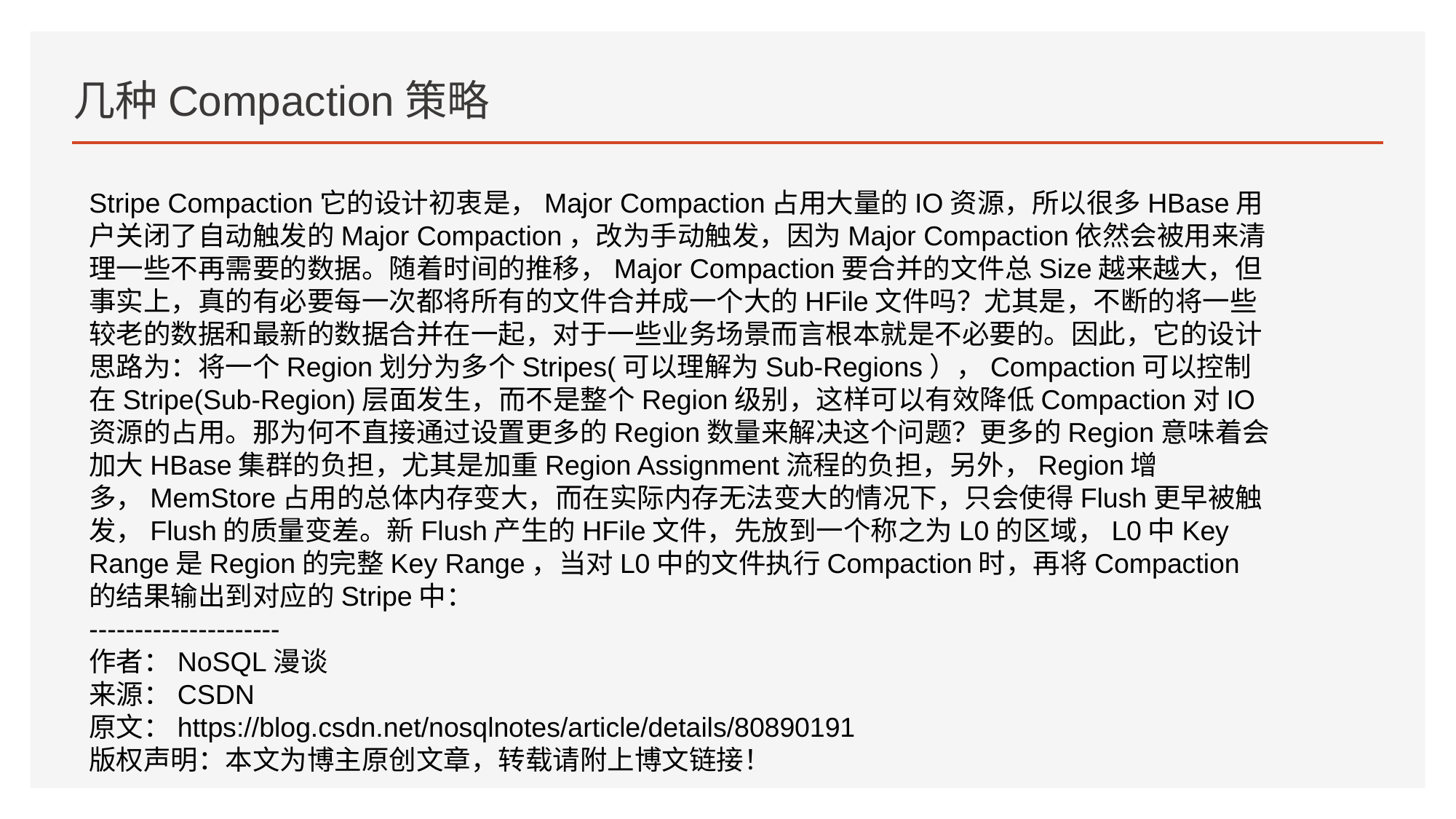

# 几种Compaction策略
Stripe Compaction它的设计初衷是，Major Compaction占用大量的IO资源，所以很多HBase用户关闭了自动触发的Major Compaction，改为手动触发，因为Major Compaction依然会被用来清理一些不再需要的数据。随着时间的推移，Major Compaction要合并的文件总Size越来越大，但事实上，真的有必要每一次都将所有的文件合并成一个大的HFile文件吗？尤其是，不断的将一些较老的数据和最新的数据合并在一起，对于一些业务场景而言根本就是不必要的。因此，它的设计思路为：将一个Region划分为多个Stripes(可以理解为Sub-Regions），Compaction可以控制在Stripe(Sub-Region)层面发生，而不是整个Region级别，这样可以有效降低Compaction对IO资源的占用。那为何不直接通过设置更多的Region数量来解决这个问题？更多的Region意味着会加大HBase集群的负担，尤其是加重Region Assignment流程的负担，另外，Region增多，MemStore占用的总体内存变大，而在实际内存无法变大的情况下，只会使得Flush更早被触发，Flush的质量变差。新Flush产生的HFile文件，先放到一个称之为L0的区域，L0中Key Range是Region的完整Key Range，当对L0中的文件执行Compaction时，再将Compaction的结果输出到对应的Stripe中：
---------------------
作者：NoSQL漫谈
来源：CSDN
原文：https://blog.csdn.net/nosqlnotes/article/details/80890191
版权声明：本文为博主原创文章，转载请附上博文链接！